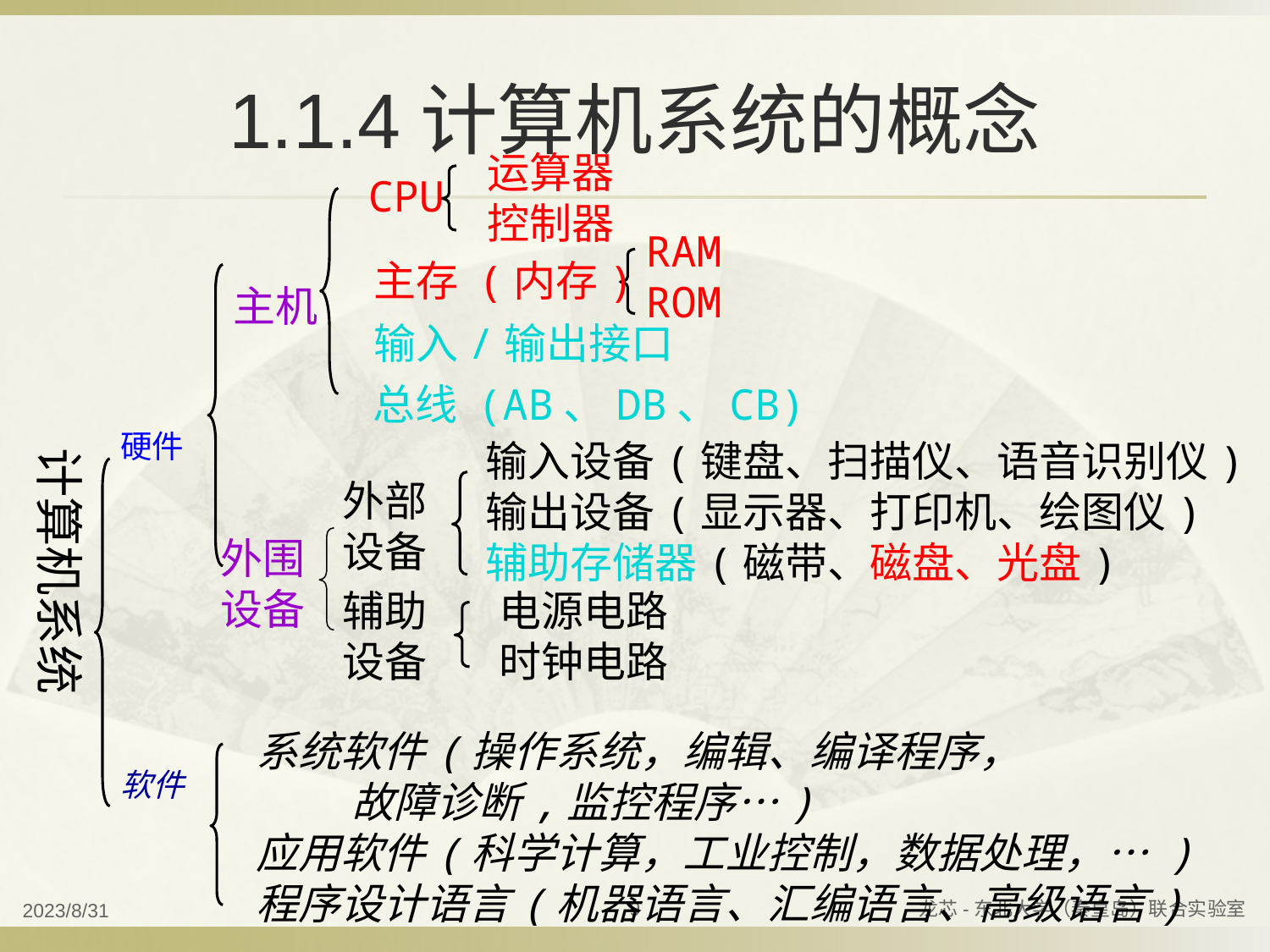

# 1.1.4计算机系统的概念
运算器
控制器

CPU

主存 (内存)
输入/输出接口
 总线 (AB、DB、CB)
RAM
ROM

主机
外围设备
硬件

软件
 输入设备(键盘、扫描仪、语音识别仪)
 输出设备(显示器、打印机、绘图仪)
 辅助存储器(磁带、磁盘、光盘)

外部设备

辅助设备
电源电路
时钟电路

计算机系统
系统软件(操作系统，编辑、编译程序，
         故障诊断,监控程序…)
应用软件(科学计算，工业控制，数据处理，… )
程序设计语言(机器语言、汇编语言、高级语言)

2023/8/31
9
龙芯-东北大学（秦皇岛）联合实验室